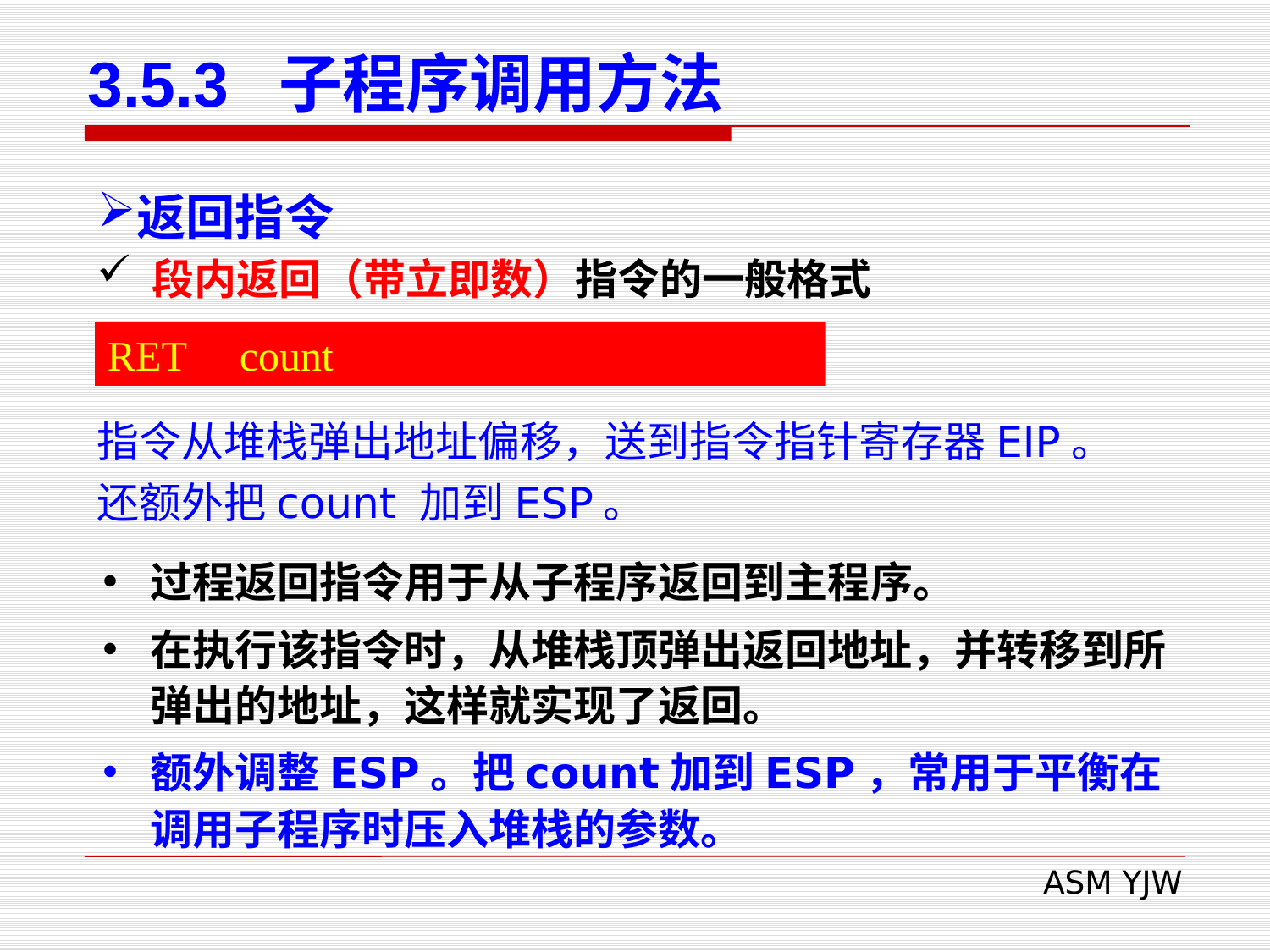

# 3.5.3  子程序调用方法
返回指令
 段内返回（带立即数）指令的一般格式
RET     count
指令从堆栈弹出地址偏移，送到指令指针寄存器EIP。
还额外把count 加到ESP。
过程返回指令用于从子程序返回到主程序。
在执行该指令时，从堆栈顶弹出返回地址，并转移到所弹出的地址，这样就实现了返回。
额外调整ESP。把count加到ESP，常用于平衡在调用子程序时压入堆栈的参数。